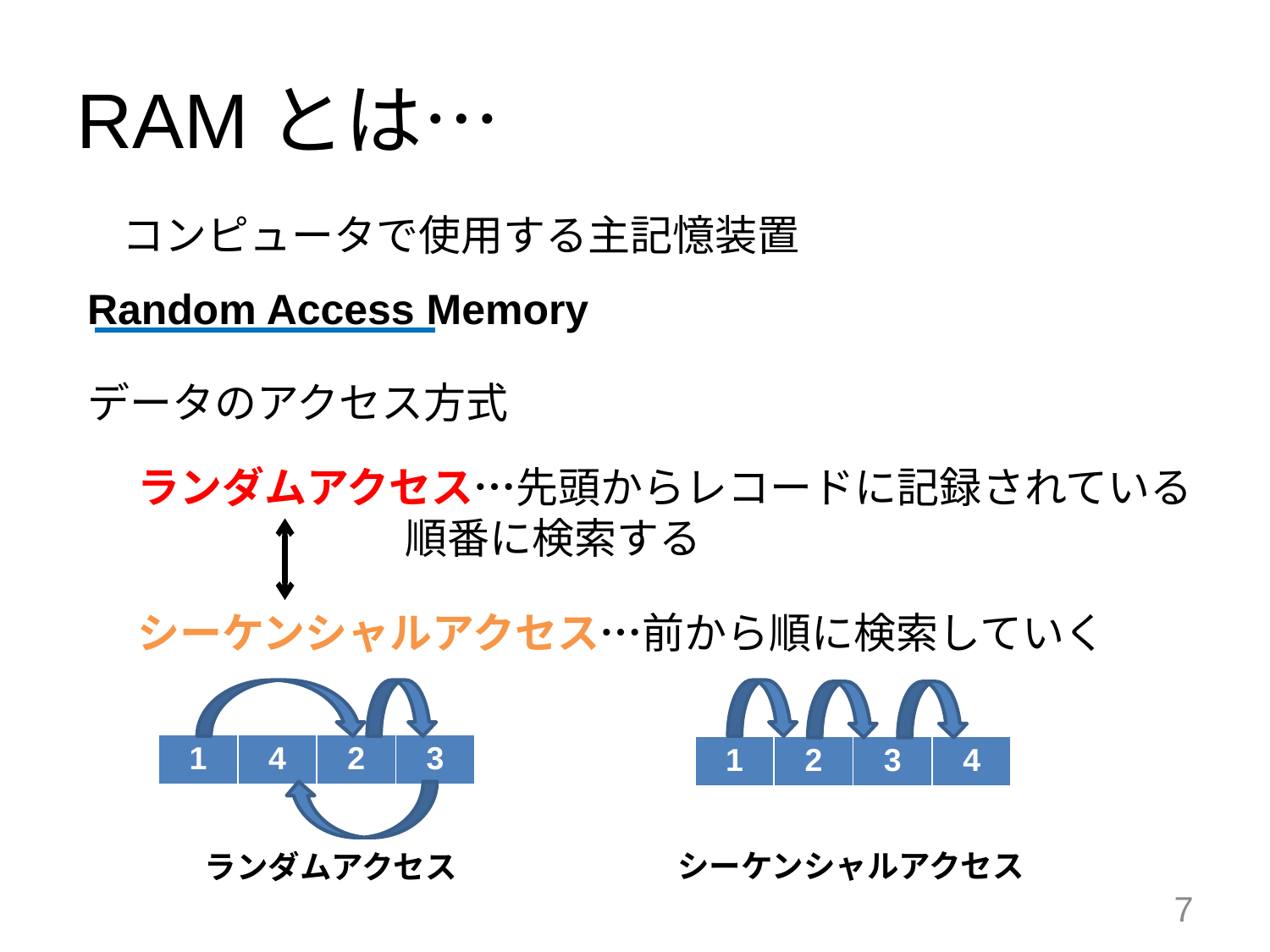

# RAMとは…
コンピュータで使用する主記憶装置
Random Access Memory
データのアクセス方式
ランダムアクセス…先頭からレコードに記録されている
                           順番に検索する
シーケンシャルアクセス…前から順に検索していく

| 1 | 4 | 2 | 3 |
| --- | --- | --- | --- |
| 1 | 2 | 3 | 4 |
| --- | --- | --- | --- |

シーケンシャルアクセス
ランダムアクセス
7